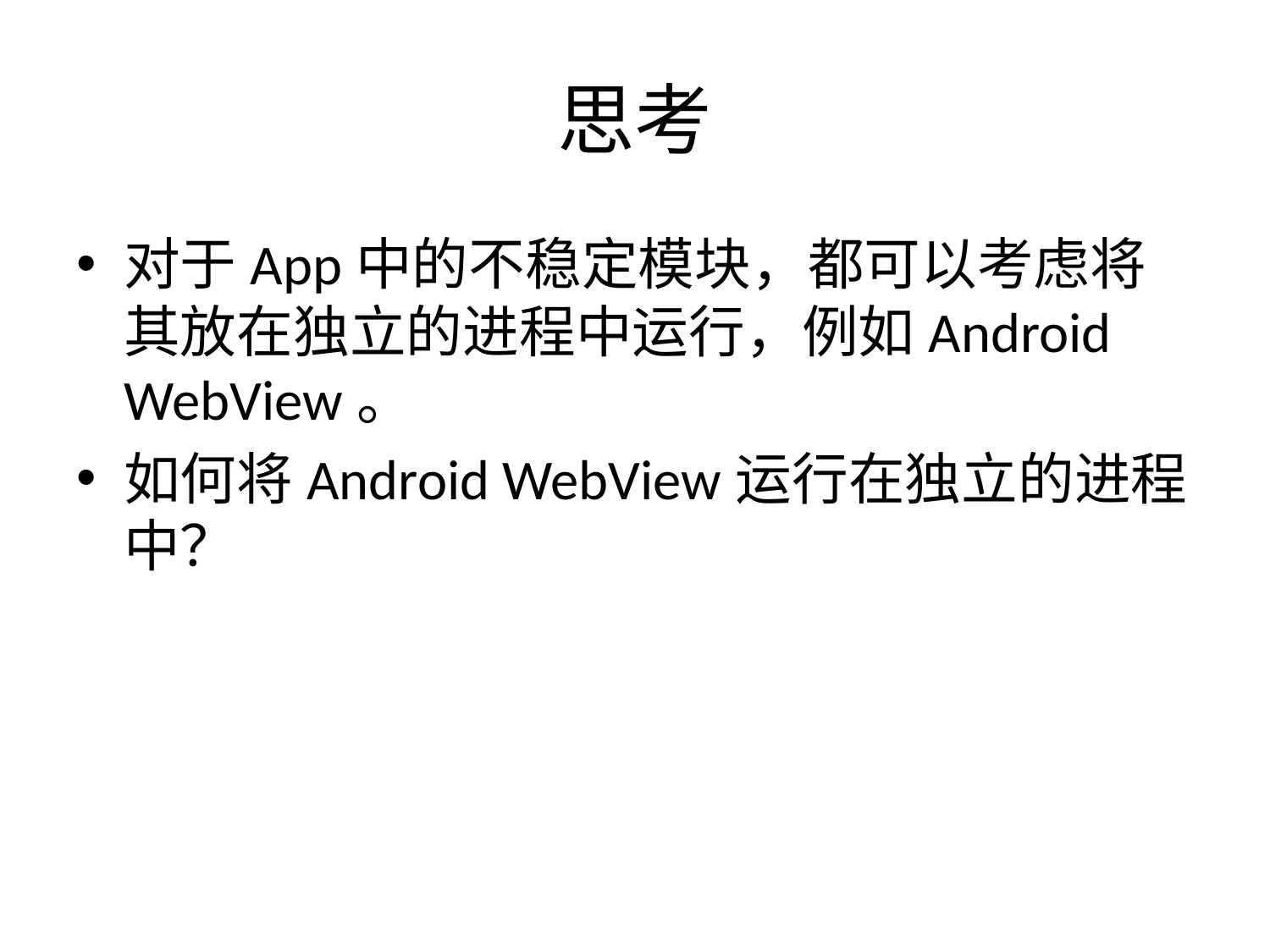

# 思考
对于App中的不稳定模块，都可以考虑将其放在独立的进程中运行，例如Android WebView。
如何将Android WebView运行在独立的进程中？